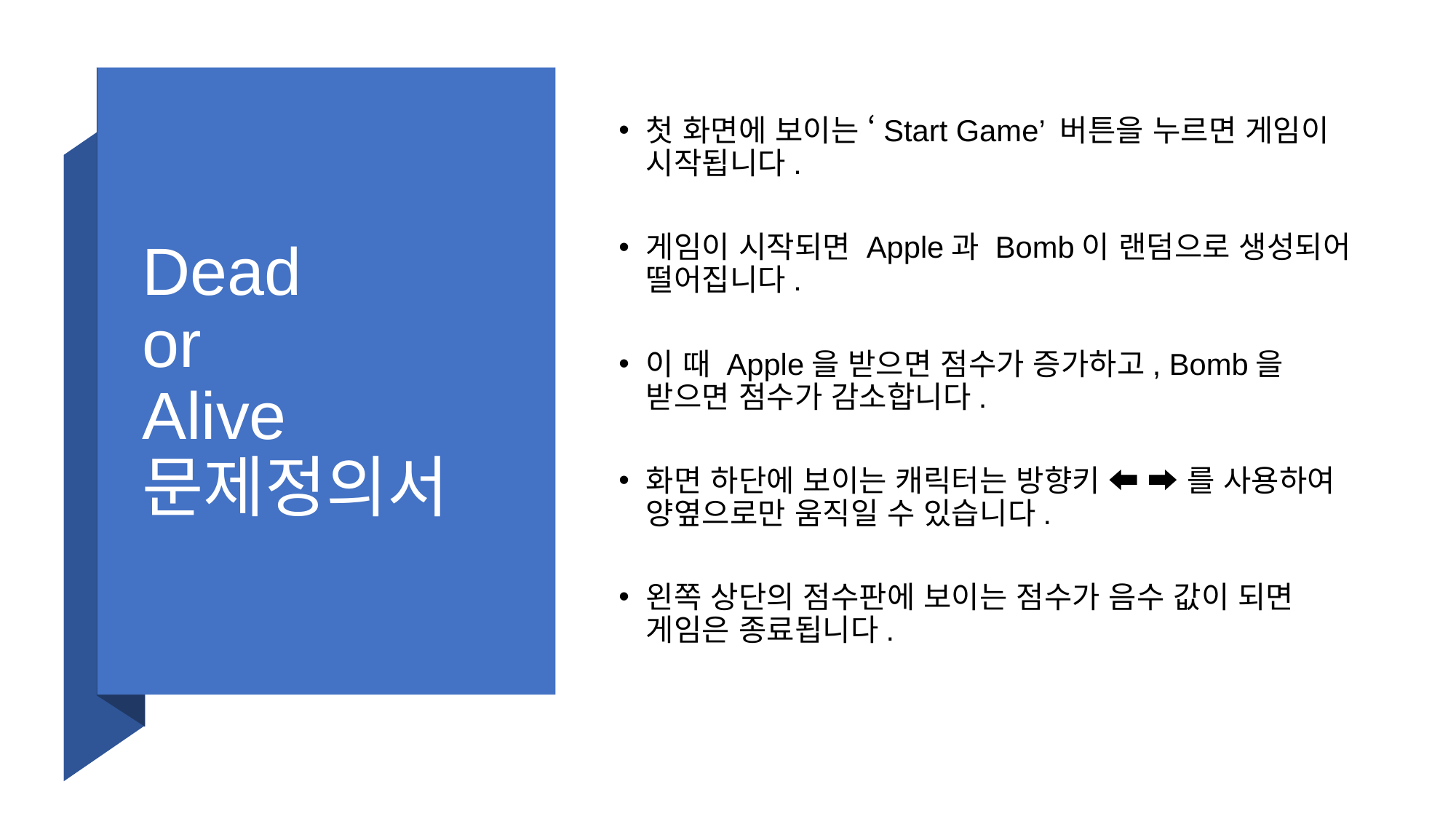

# Dead or Alive 문제정의서
첫 화면에 보이는 ‘Start Game’ 버튼을 누르면 게임이 시작됩니다.

게임이 시작되면 Apple과 Bomb이 랜덤으로 생성되어 떨어집니다.

이 때 Apple을 받으면 점수가 증가하고, Bomb을 받으면 점수가 감소합니다.

화면 하단에 보이는 캐릭터는 방향키 ⬅ ➡ 를 사용하여 양옆으로만 움직일 수 있습니다.

왼쪽 상단의 점수판에 보이는 점수가 음수 값이 되면 게임은 종료됩니다.